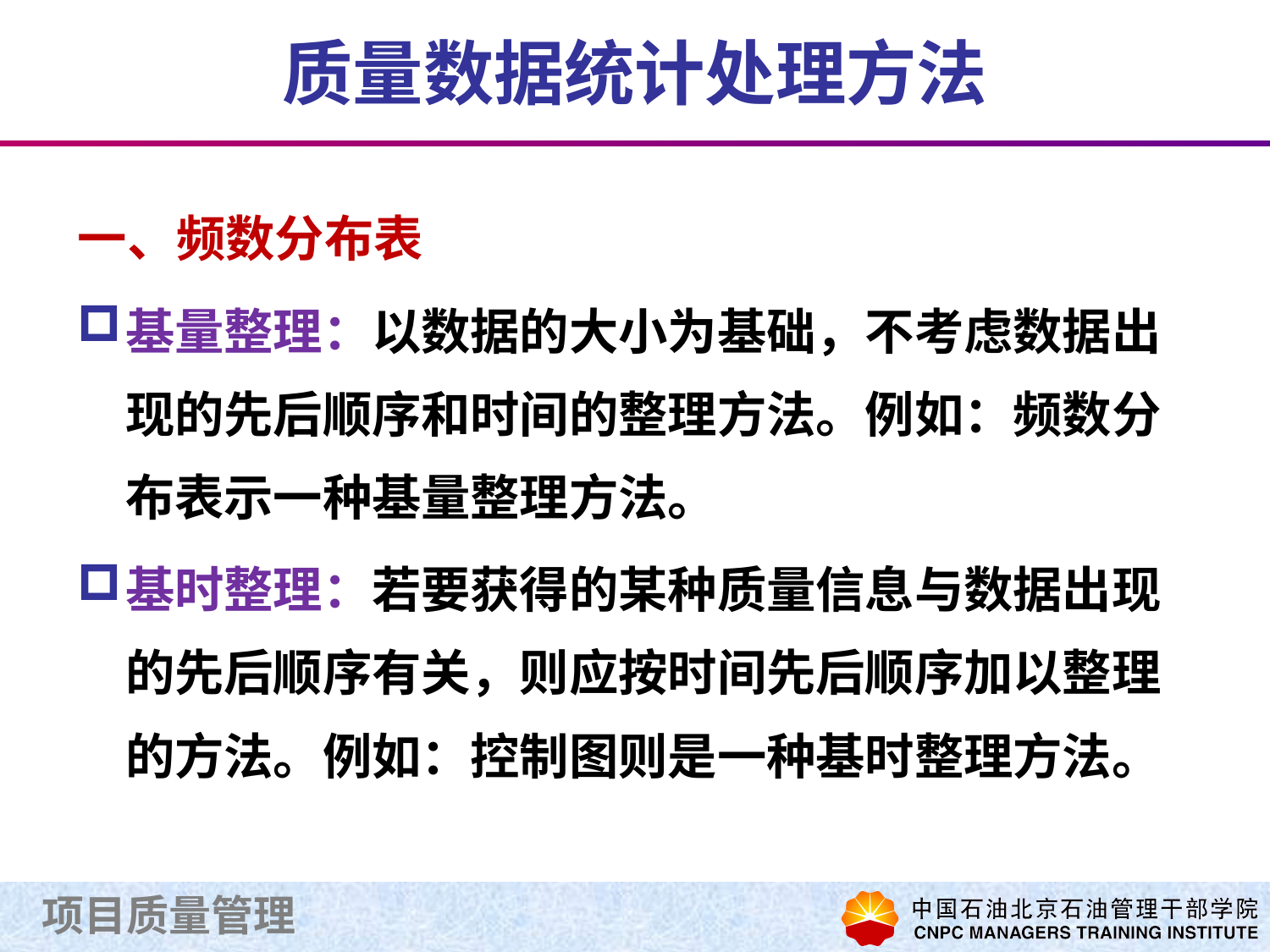

# 质量数据统计处理方法
一、频数分布表
基量整理：以数据的大小为基础，不考虑数据出现的先后顺序和时间的整理方法。例如：频数分布表示一种基量整理方法。
基时整理：若要获得的某种质量信息与数据出现的先后顺序有关，则应按时间先后顺序加以整理的方法。例如：控制图则是一种基时整理方法。